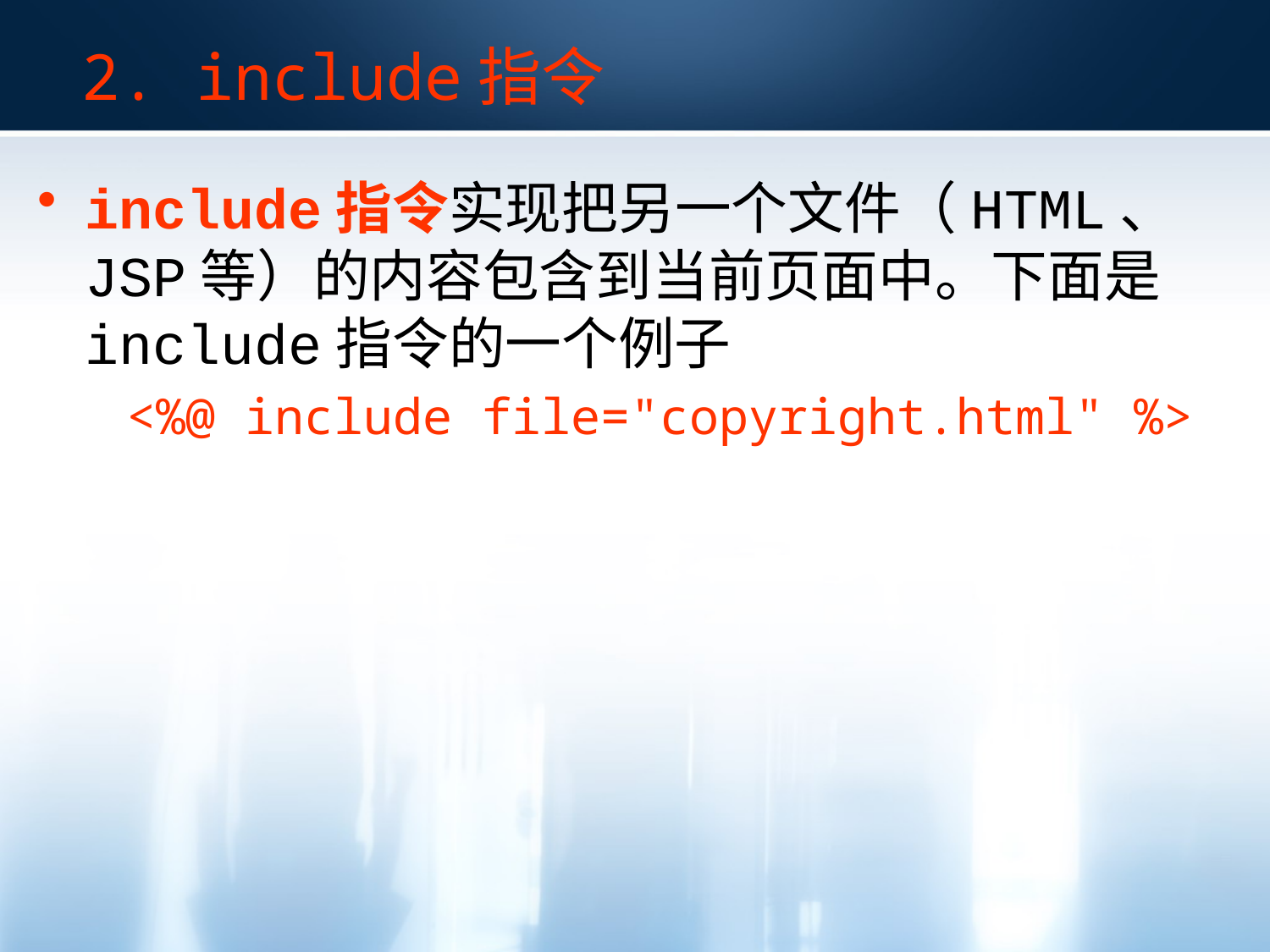

2. include指令
include指令实现把另一个文件（HTML、JSP等）的内容包含到当前页面中。下面是include指令的一个例子
   <%@ include file="copyright.html" %>